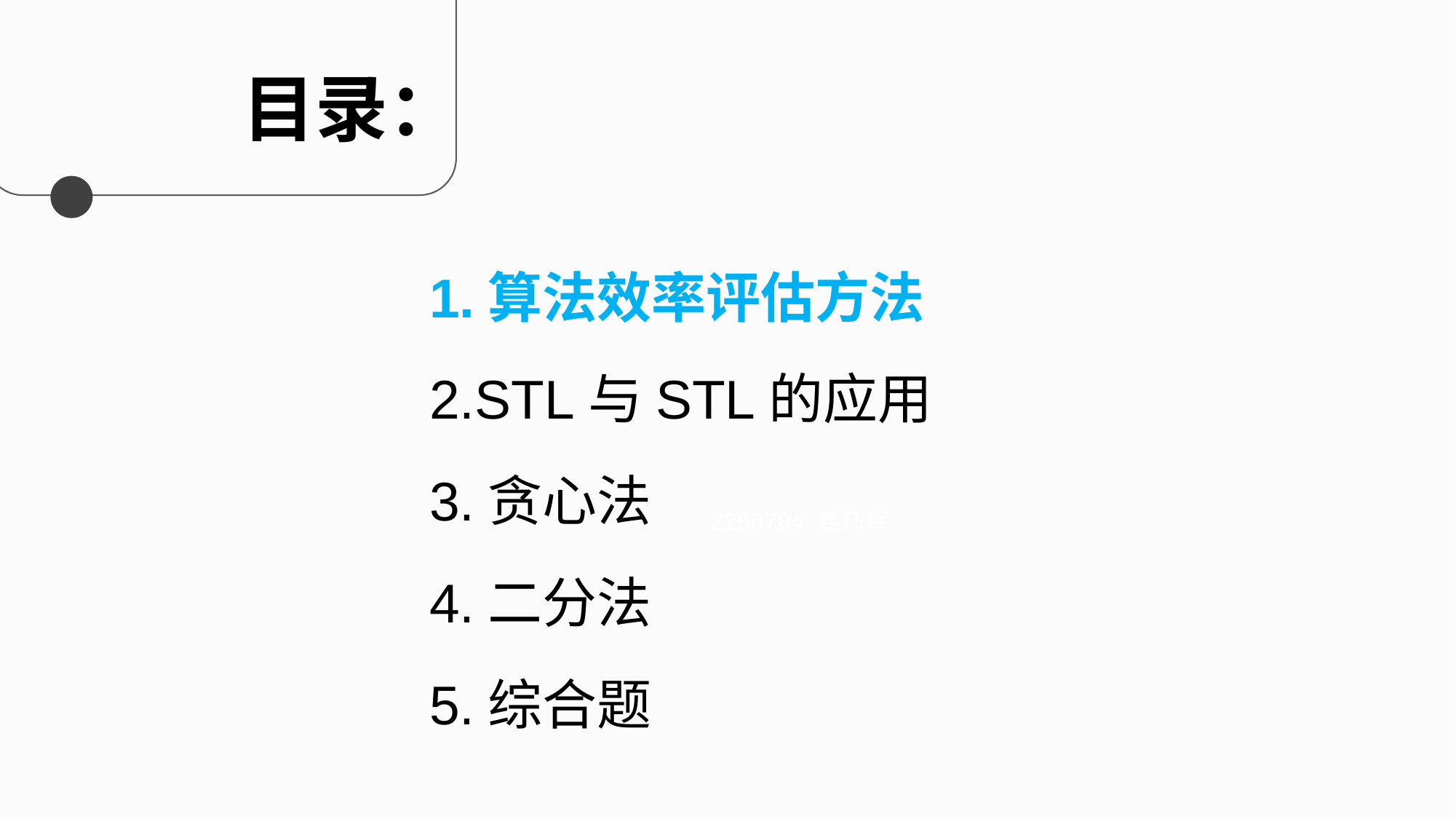

目录：

1.算法效率评估方法
2.STL与STL的应用
3.贪心法
4.二分法
5.综合题
2250784 姜乃珲